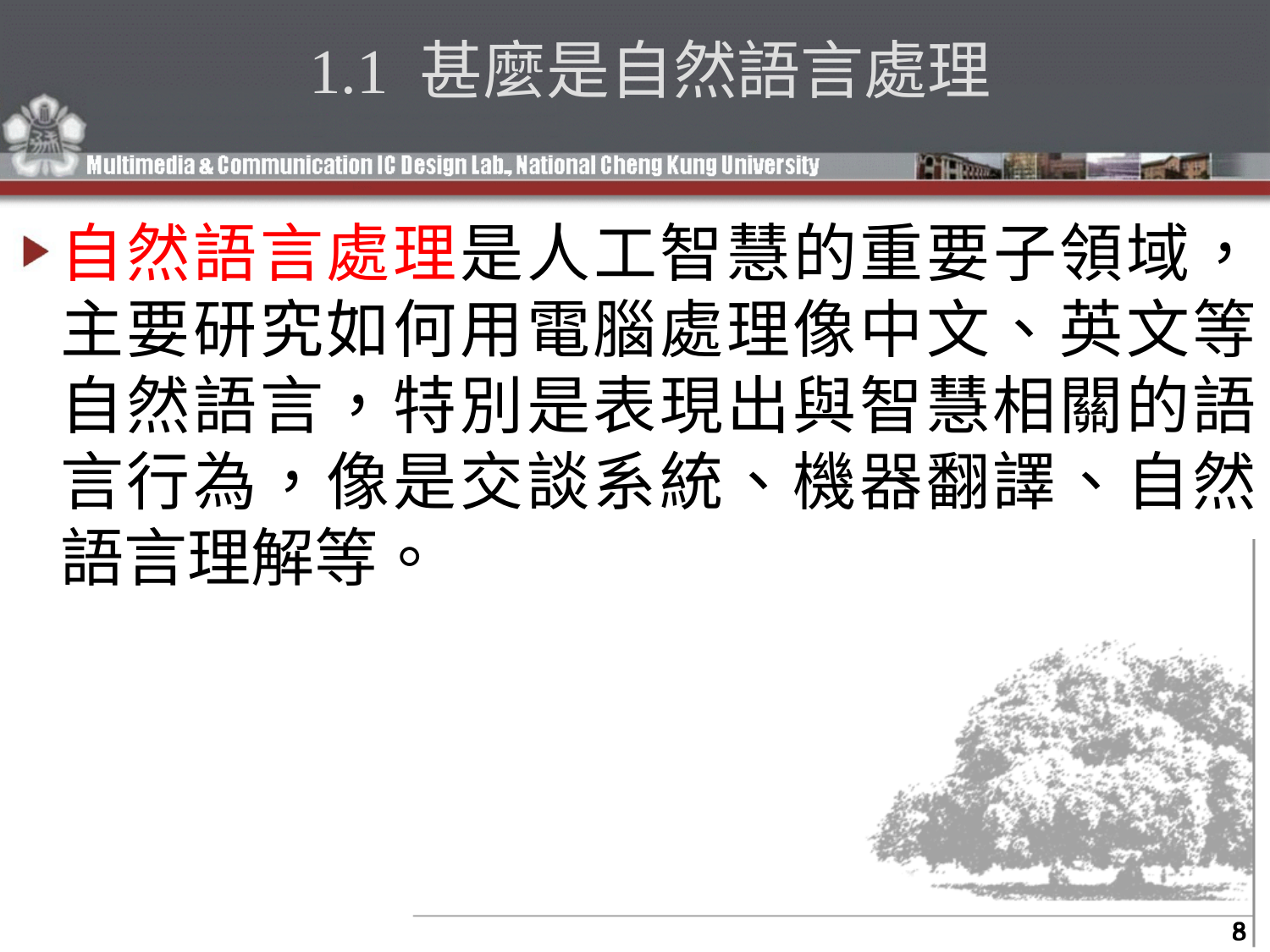

# 1.1 甚麼是自然語言處理
自然語言處理是人工智慧的重要子領域，主要研究如何用電腦處理像中文、英文等自然語言，特別是表現出與智慧相關的語言行為，像是交談系統、機器翻譯、自然語言理解等。
8